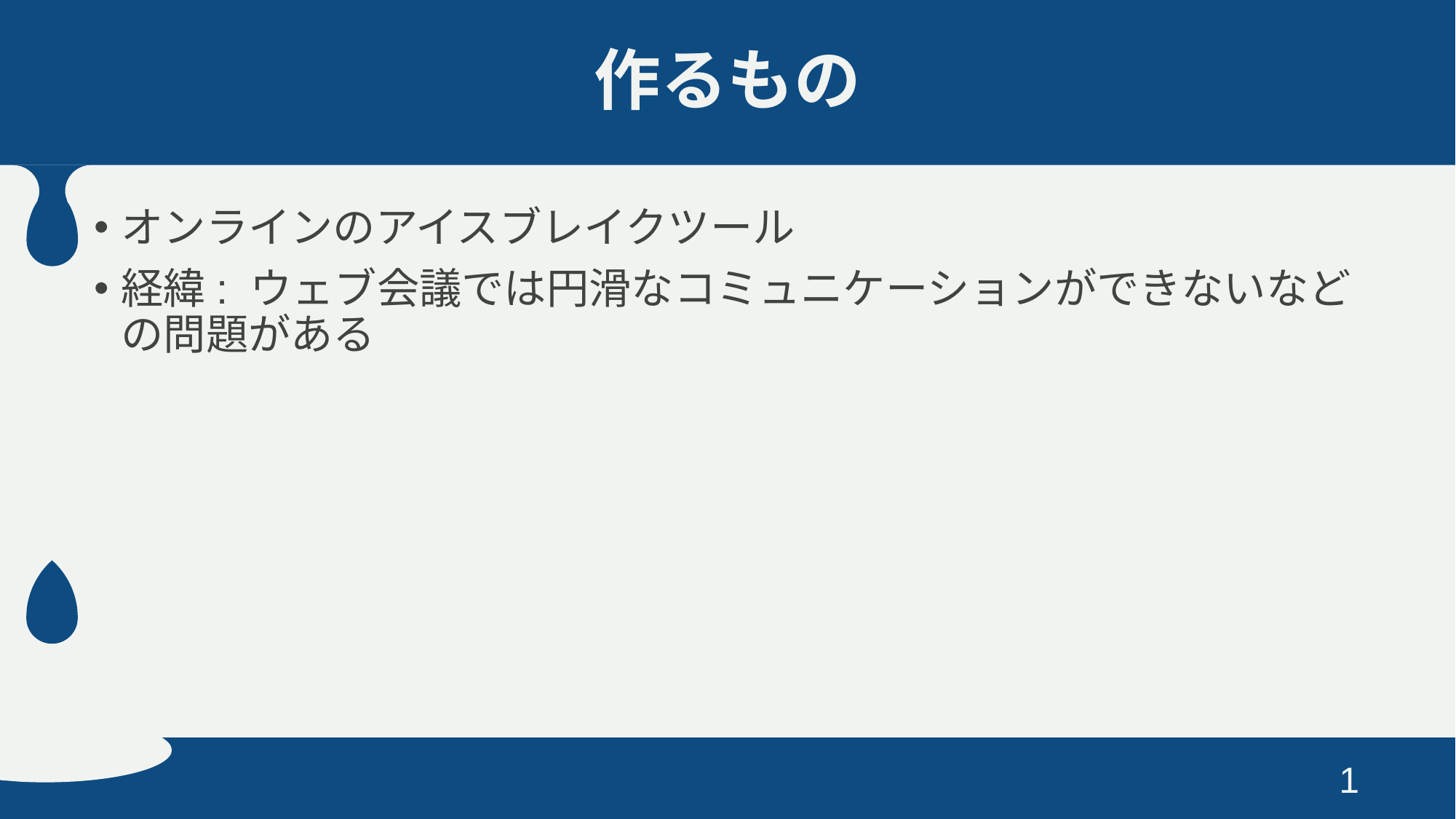

# 作るもの
オンラインのアイスブレイクツール
経緯: ウェブ会議では円滑なコミュニケーションができないなどの問題がある

1